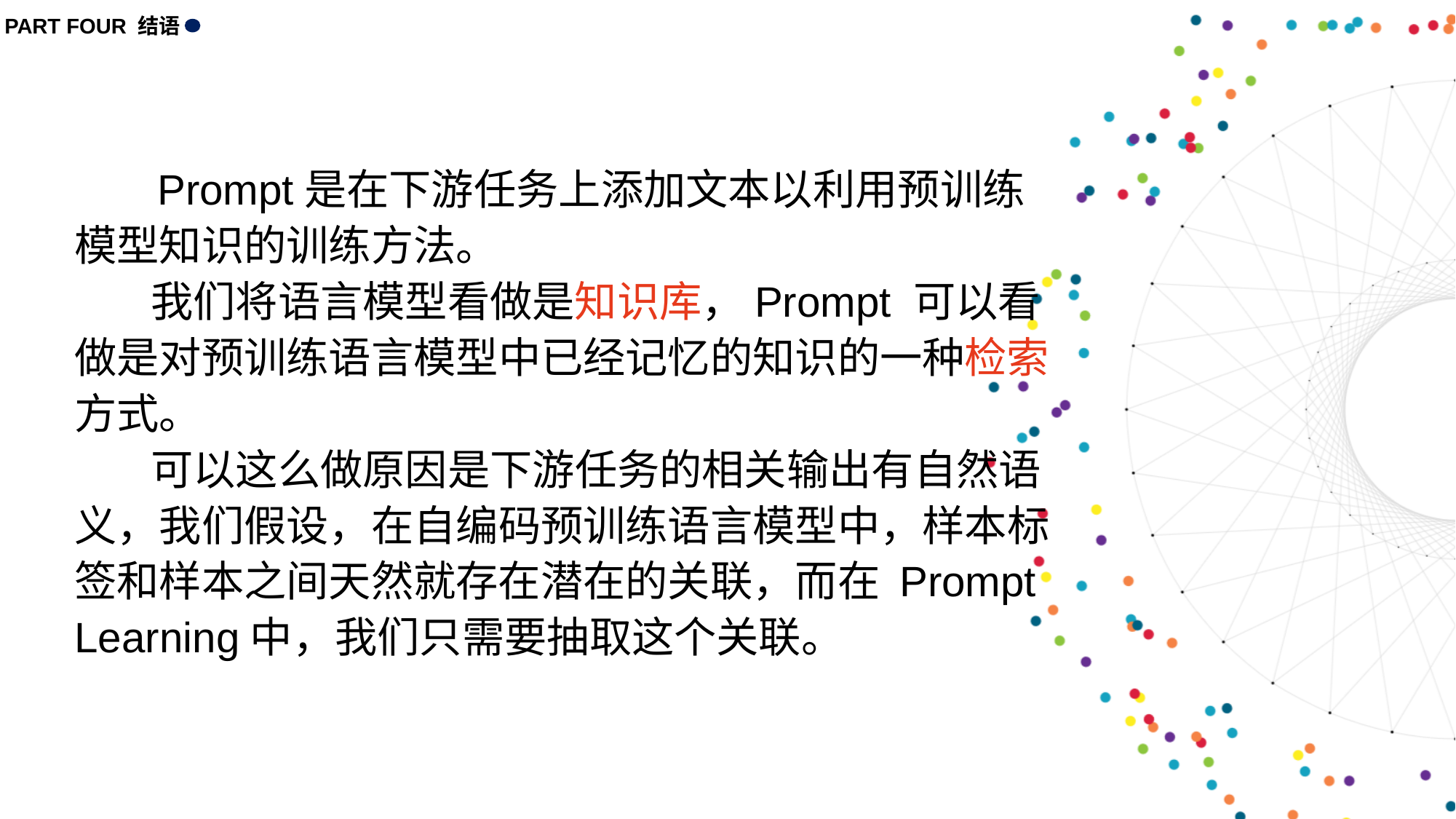

PART FOUR 结语

       Prompt是在下游任务上添加文本以利用预训练模型知识的训练方法。
       我们将语言模型看做是知识库，Prompt 可以看做是对预训练语言模型中已经记忆的知识的一种检索方式。
       可以这么做原因是下游任务的相关输出有自然语义，我们假设，在自编码预训练语言模型中，样本标签和样本之间天然就存在潜在的关联，而在 Prompt Learning中，我们只需要抽取这个关联。